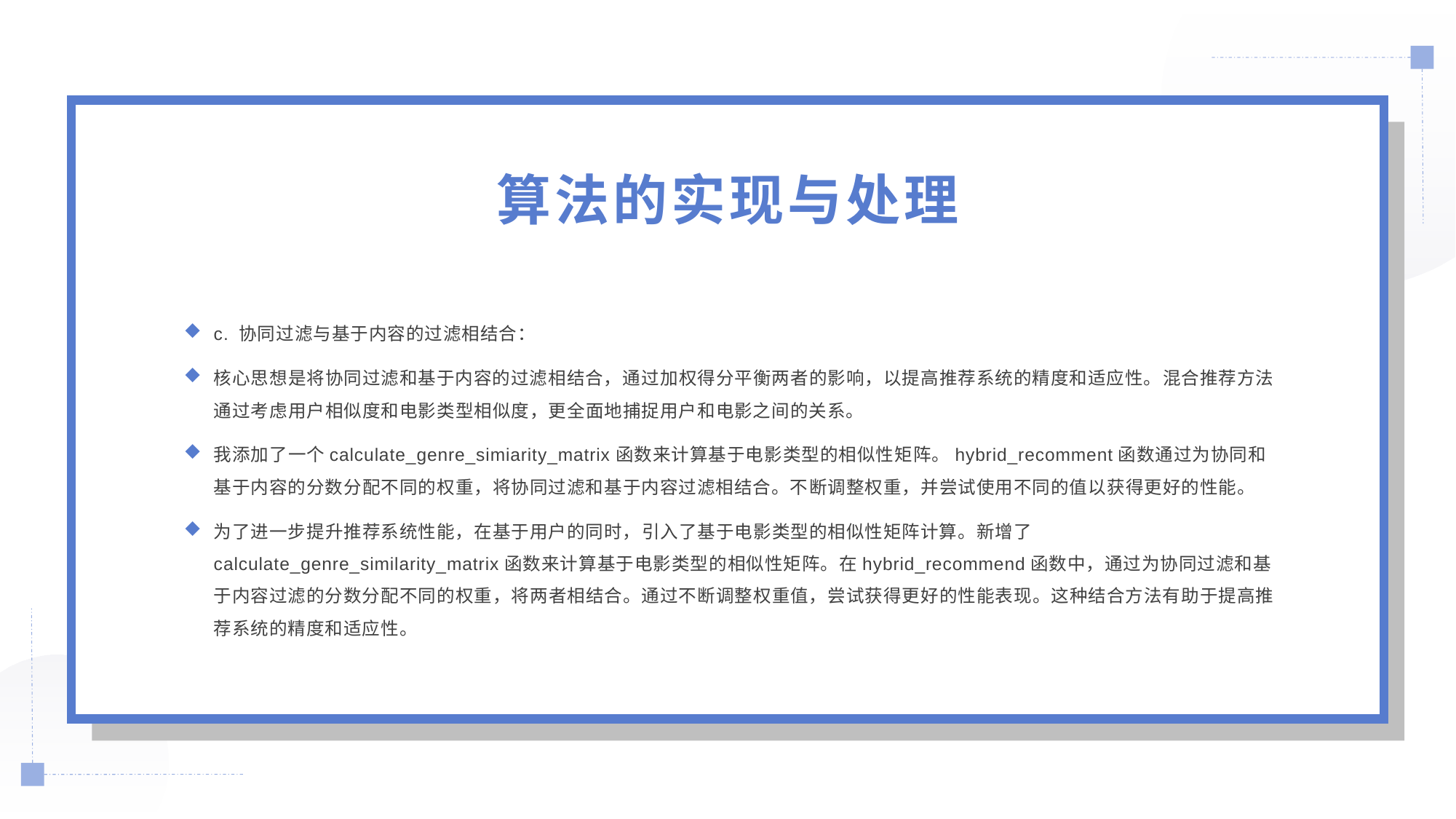

算法的实现与处理
c. 协同过滤与基于内容的过滤相结合：
核心思想是将协同过滤和基于内容的过滤相结合，通过加权得分平衡两者的影响，以提高推荐系统的精度和适应性。混合推荐方法通过考虑用户相似度和电影类型相似度，更全面地捕捉用户和电影之间的关系。
我添加了一个calculate_genre_simiarity_matrix函数来计算基于电影类型的相似性矩阵。hybrid_recomment函数通过为协同和基于内容的分数分配不同的权重，将协同过滤和基于内容过滤相结合。不断调整权重，并尝试使用不同的值以获得更好的性能。
为了进一步提升推荐系统性能，在基于用户的同时，引入了基于电影类型的相似性矩阵计算。新增了calculate_genre_similarity_matrix函数来计算基于电影类型的相似性矩阵。在hybrid_recommend函数中，通过为协同过滤和基于内容过滤的分数分配不同的权重，将两者相结合。通过不断调整权重值，尝试获得更好的性能表现。这种结合方法有助于提高推荐系统的精度和适应性。